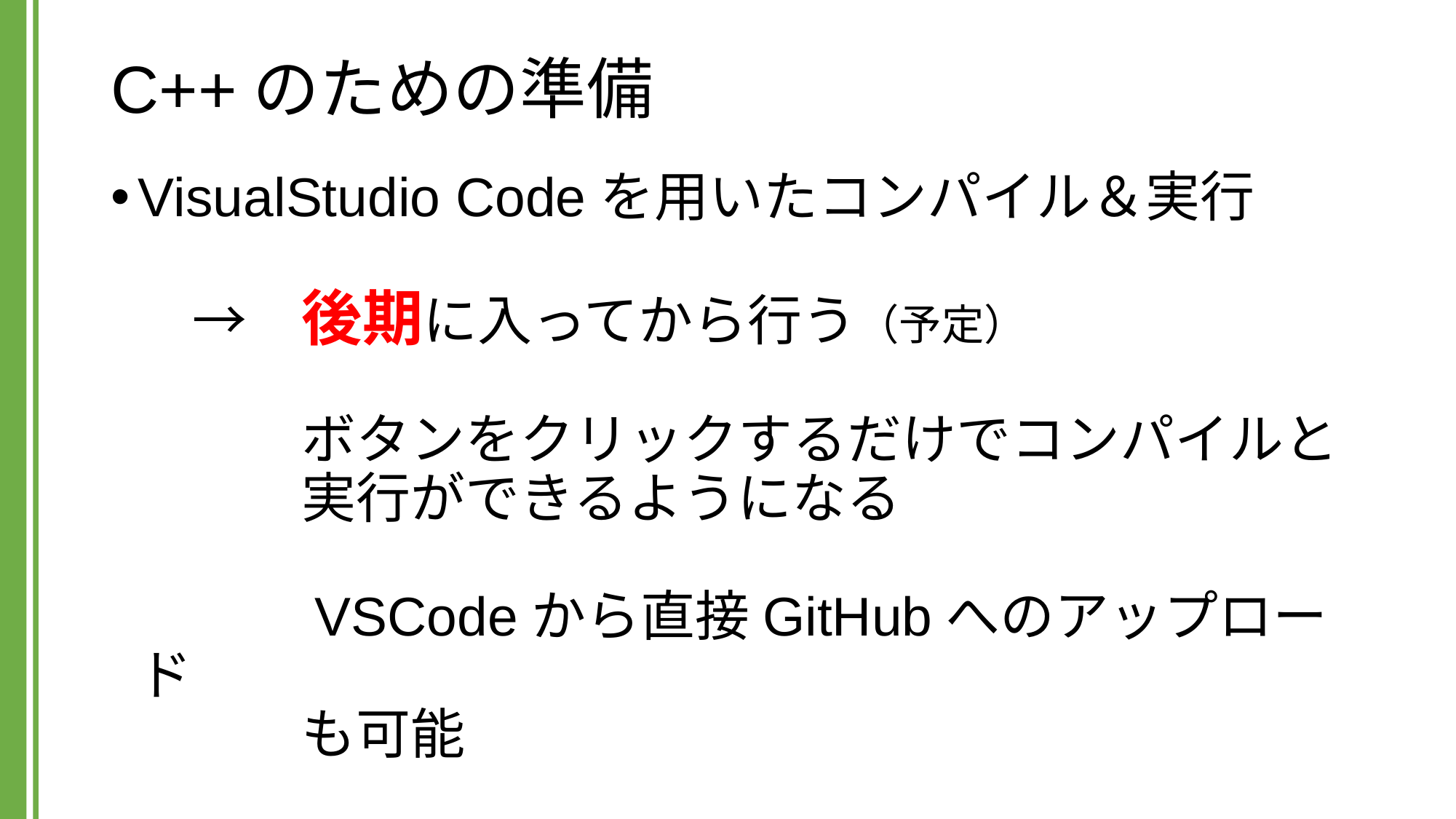

# C++のための準備
VisualStudio Codeを用いたコンパイル＆実行
　→　後期に入ってから行う（予定）
　　　ボタンをクリックするだけでコンパイルと
　　　実行ができるようになる
　　　VSCodeから直接GitHubへのアップロード
　　　も可能